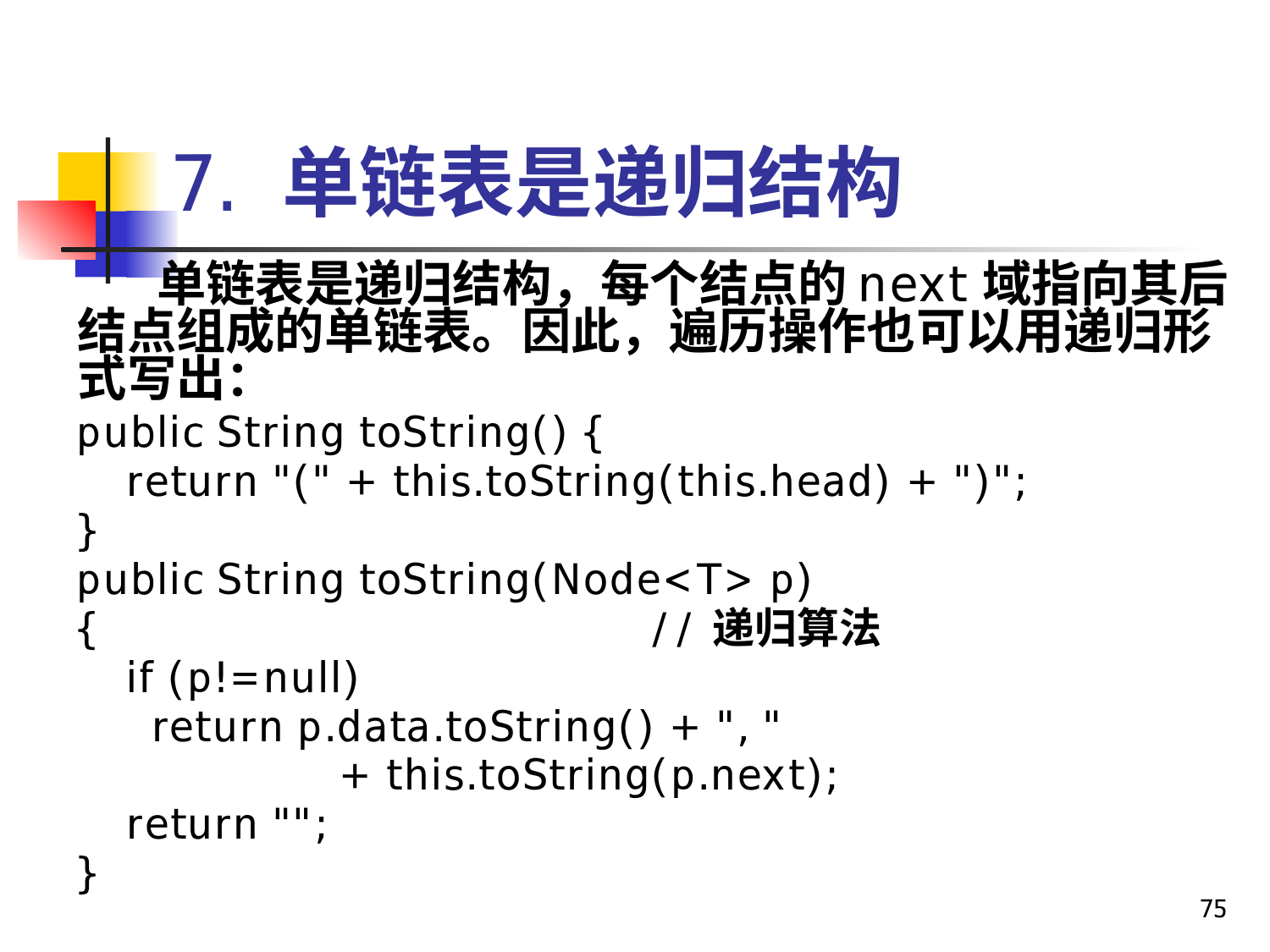

# 7. 单链表是递归结构
      单链表是递归结构，每个结点的next域指向其后结点组成的单链表。因此，遍历操作也可以用递归形式写出：
public String toString() {
    return "(" + this.toString(this.head) + ")";
}
public String toString(Node<T> p)
{                      	                   //递归算法
    if (p!=null)
      return p.data.toString() + ", "
                     + this.toString(p.next);
    return "";
}
75